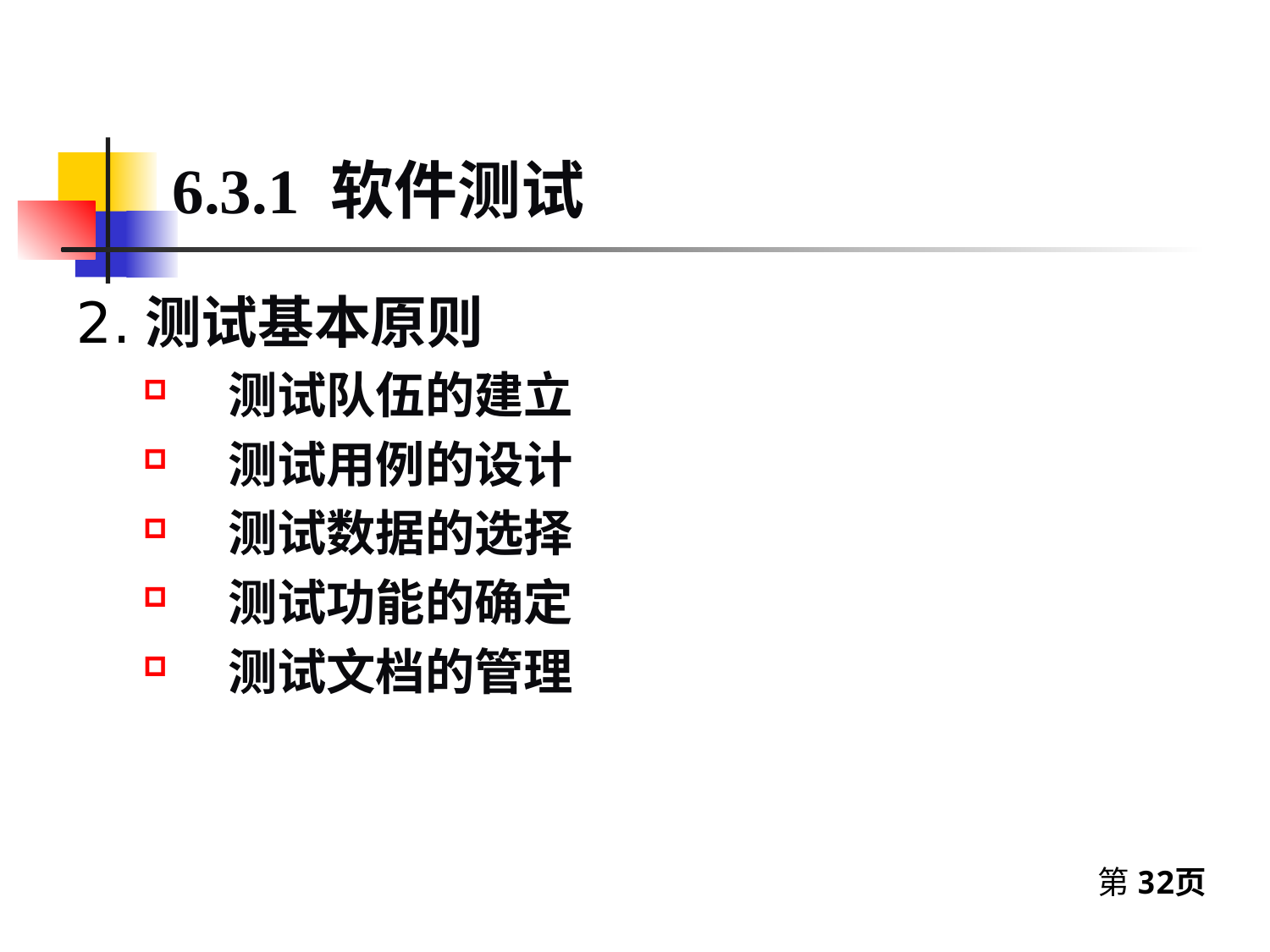

# 6.3.1 软件测试
2.测试基本原则
测试队伍的建立
测试用例的设计
测试数据的选择
测试功能的确定
测试文档的管理